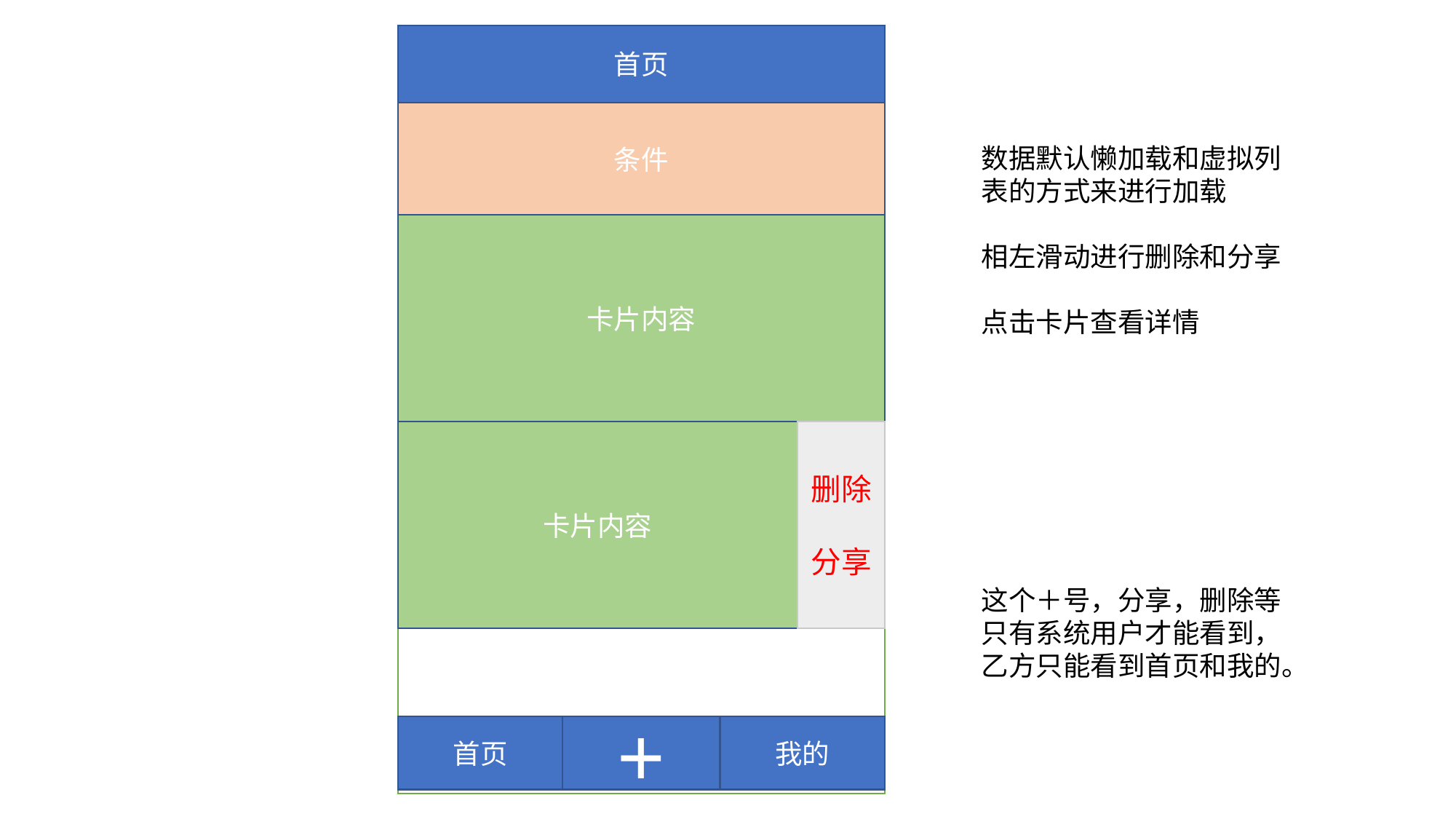

首页
条件
数据默认懒加载和虚拟列表的方式来进行加载
相左滑动进行删除和分享
点击卡片查看详情
卡片内容
卡片内容
删除

分享
这个＋号，分享，删除等只有系统用户才能看到，乙方只能看到首页和我的。
+

首页
我的